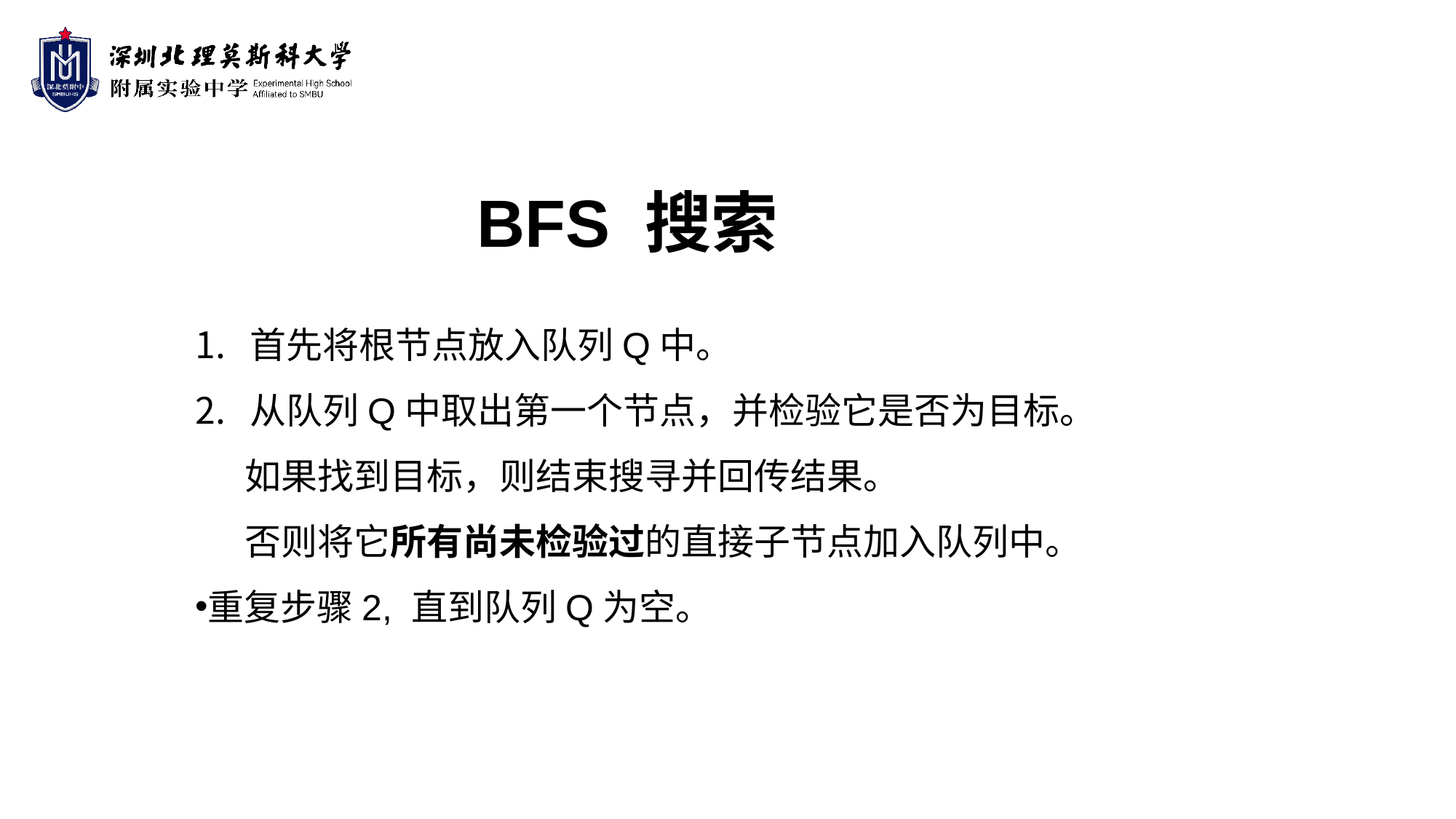

BFS 搜索

首先将根节点放入队列Q中。
从队列Q中取出第一个节点，并检验它是否为目标。
     如果找到目标，则结束搜寻并回传结果。
     否则将它所有尚未检验过的直接子节点加入队列中。
重复步骤2, 直到队列Q为空。